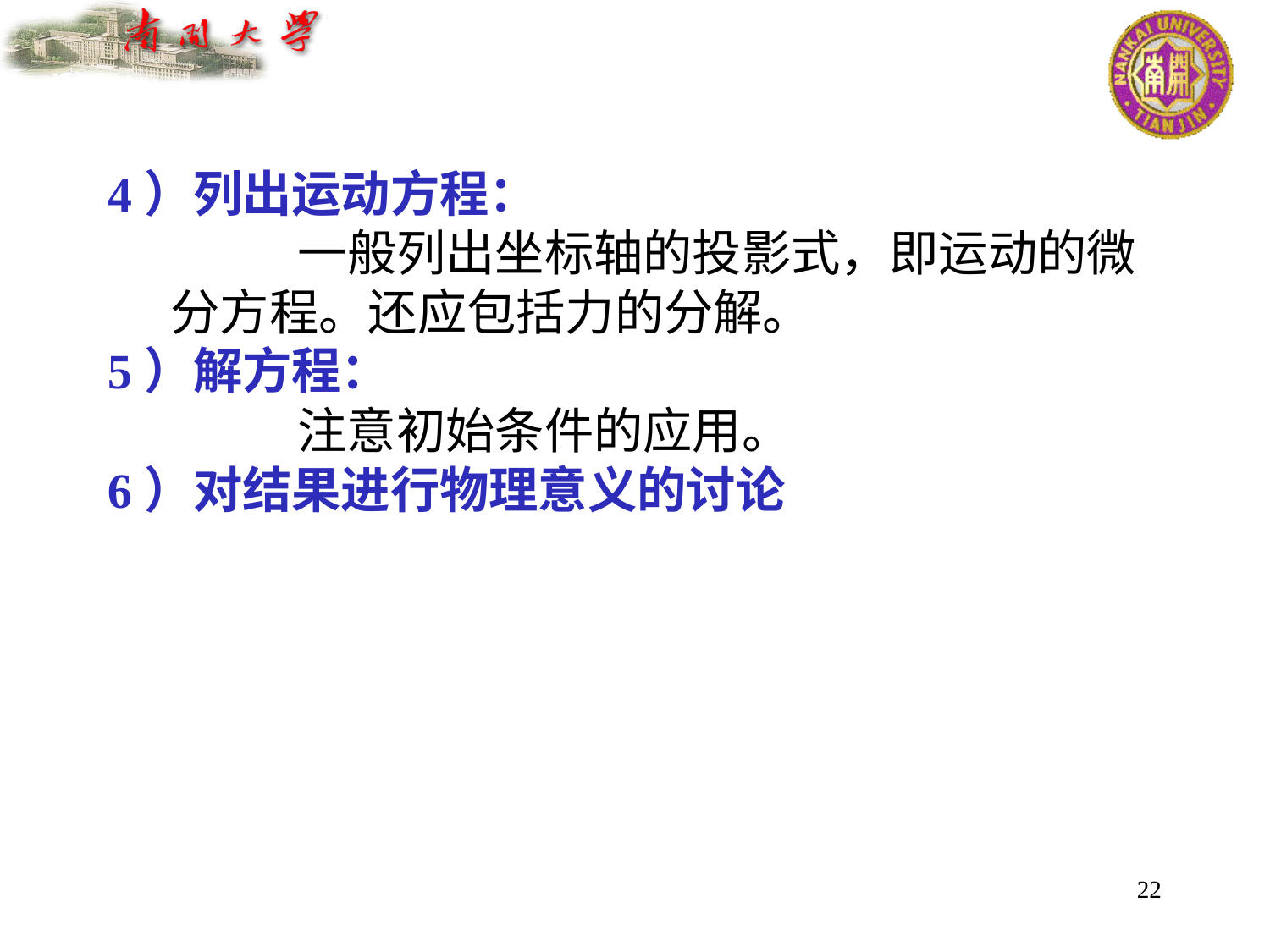

4）列出运动方程：
		一般列出坐标轴的投影式，即运动的微分方程。还应包括力的分解。
5）解方程：
		注意初始条件的应用。
6）对结果进行物理意义的讨论
22